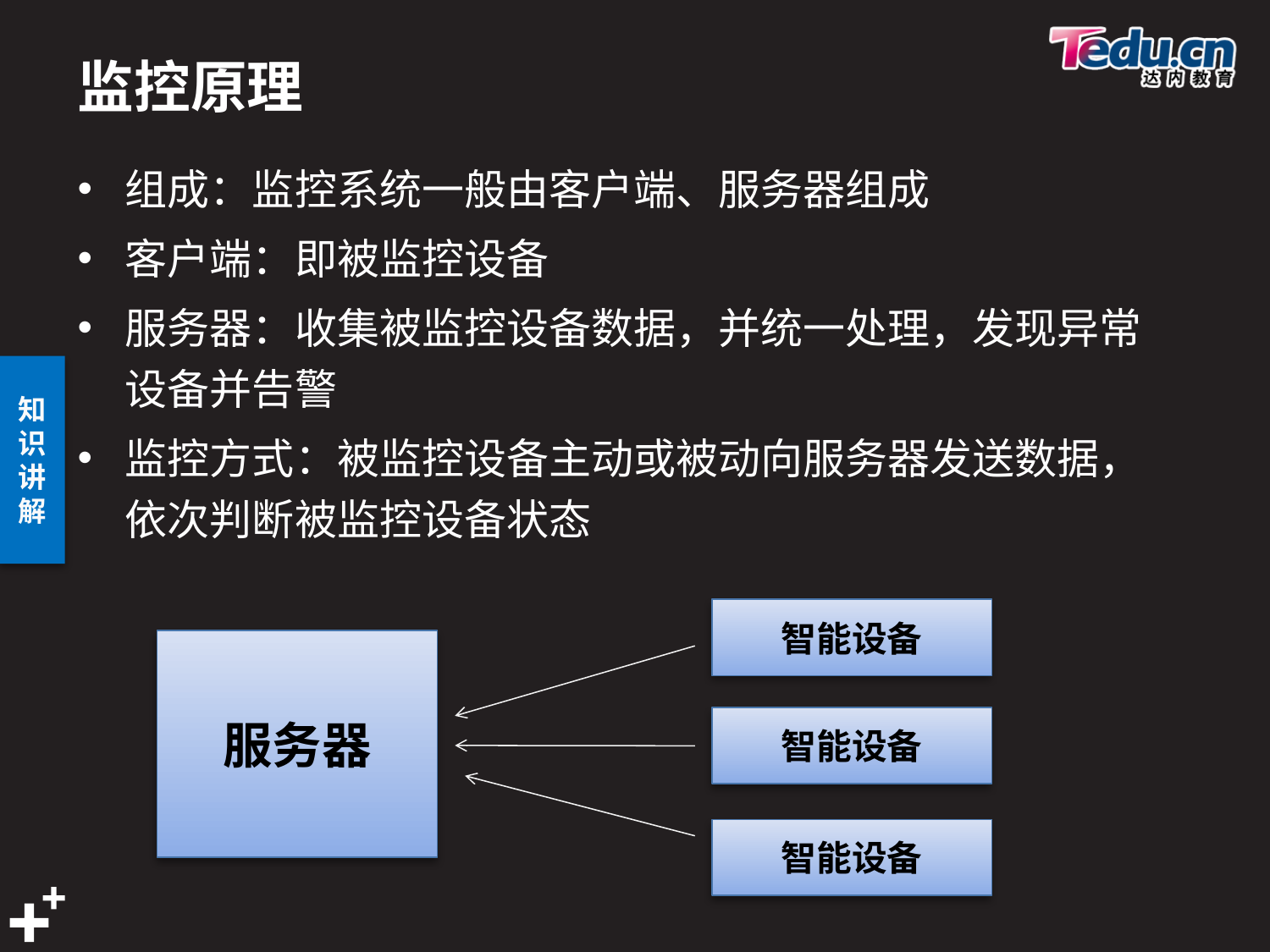

# 监控原理
组成：监控系统一般由客户端、服务器组成
客户端：即被监控设备
服务器：收集被监控设备数据，并统一处理，发现异常设备并告警
监控方式：被监控设备主动或被动向服务器发送数据，依次判断被监控设备状态
智能设备
服务器
智能设备
智能设备